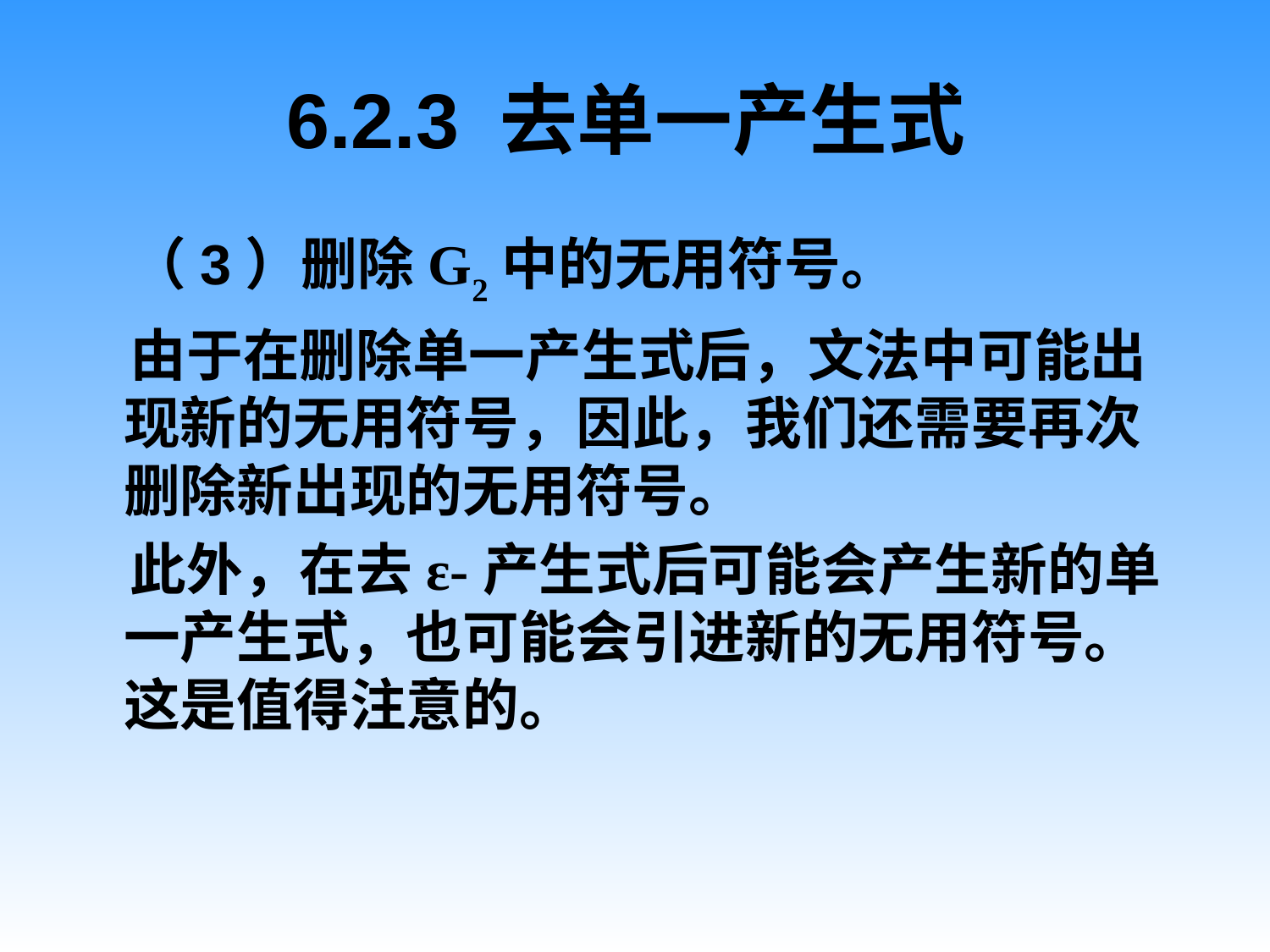

# 6.2.3 去单一产生式
（3）删除G2中的无用符号。
由于在删除单一产生式后，文法中可能出现新的无用符号，因此，我们还需要再次删除新出现的无用符号。
此外，在去ε-产生式后可能会产生新的单一产生式，也可能会引进新的无用符号。这是值得注意的。

80